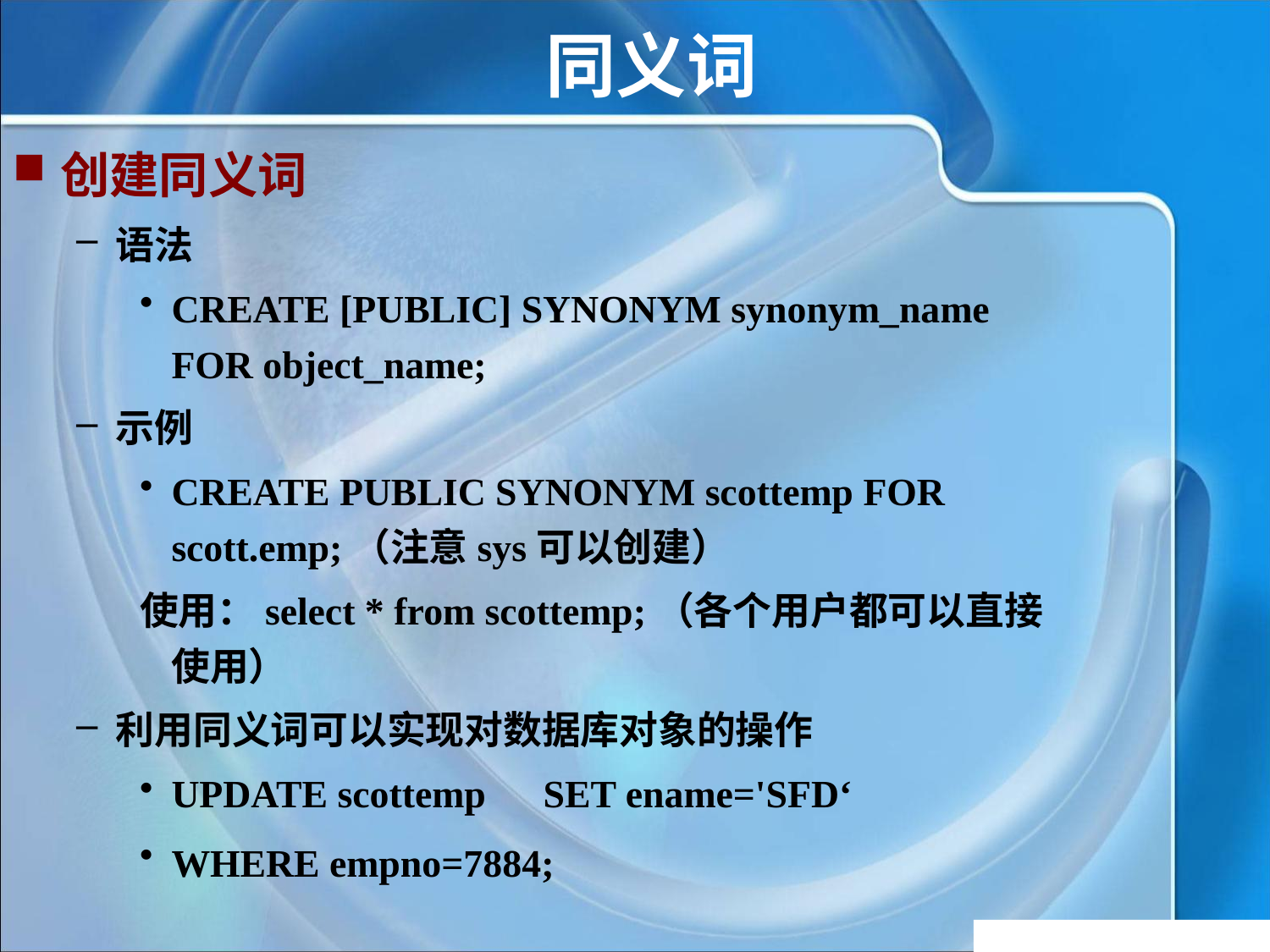

# 同义词
创建同义词
语法
CREATE [PUBLIC] SYNONYM synonym_name  FOR object_name;
示例
CREATE PUBLIC SYNONYM scottemp FOR scott.emp;（注意sys可以创建）
使用：select * from scottemp;（各个用户都可以直接使用）
利用同义词可以实现对数据库对象的操作
UPDATE scottemp　SET ename='SFD‘
WHERE empno=7884;
173